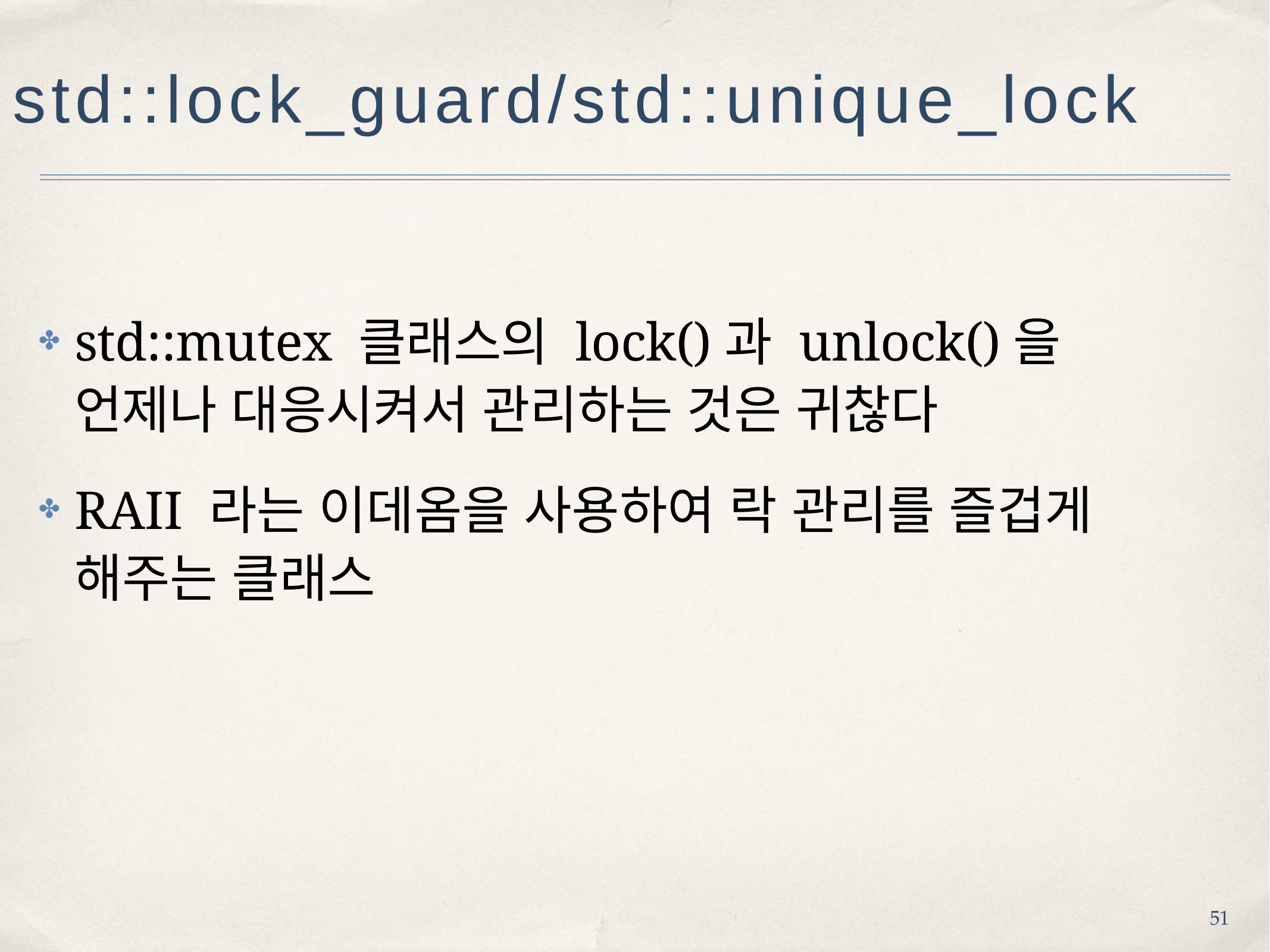

# std::lock_guard/std::unique_lock
std::mutex 클래스의 lock()과 unlock()을 언제나 대응시켜서 관리하는 것은 귀찮다
✤
RAII 라는 이데옴을 사용하여 락 관리를 즐겁게 해주는 클래스
✤
51